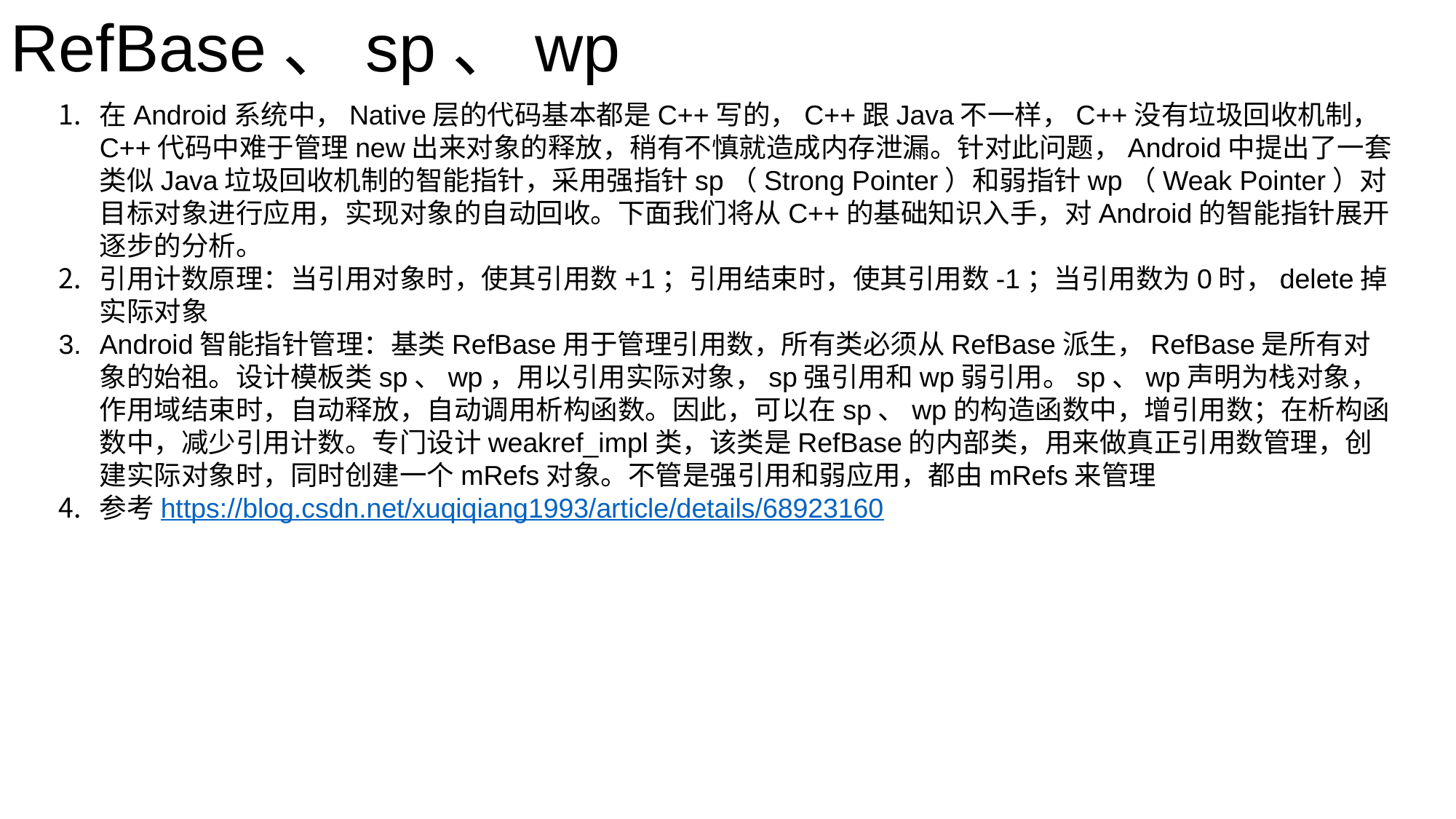

RefBase、sp、wp
在Android系统中，Native层的代码基本都是C++写的，C++跟Java不一样，C++没有垃圾回收机制，C++代码中难于管理new出来对象的释放，稍有不慎就造成内存泄漏。针对此问题，Android中提出了一套类似Java垃圾回收机制的智能指针，采用强指针sp（Strong Pointer）和弱指针wp（Weak Pointer）对目标对象进行应用，实现对象的自动回收。下面我们将从C++的基础知识入手，对Android的智能指针展开逐步的分析。
引用计数原理：当引用对象时，使其引用数+1；引用结束时，使其引用数-1；当引用数为0时，delete掉实际对象
Android智能指针管理：基类RefBase用于管理引用数，所有类必须从RefBase派生，RefBase是所有对象的始祖。设计模板类sp、wp，用以引用实际对象，sp强引用和wp弱引用。sp、wp声明为栈对象，作用域结束时，自动释放，自动调用析构函数。因此，可以在sp、wp的构造函数中，增引用数；在析构函数中，减少引用计数。专门设计weakref_impl类，该类是RefBase的内部类，用来做真正引用数管理，创建实际对象时，同时创建一个mRefs对象。不管是强引用和弱应用，都由mRefs来管理
参考https://blog.csdn.net/xuqiqiang1993/article/details/68923160